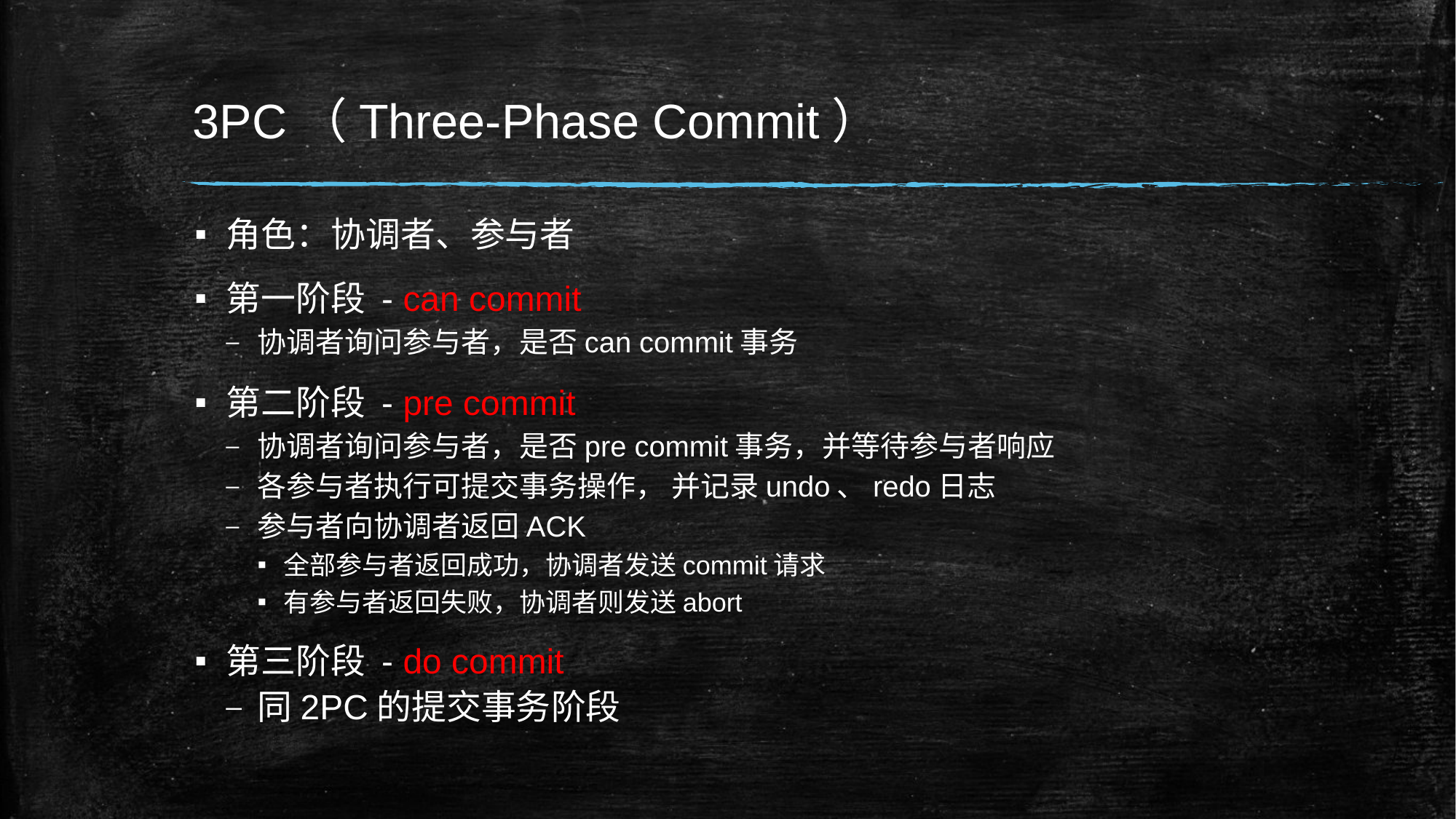

# 3PC（Three-Phase Commit）
角色：协调者、参与者
第一阶段 - can commit
协调者询问参与者，是否can commit事务
第二阶段 - pre commit
协调者询问参与者，是否pre commit事务，并等待参与者响应
各参与者执行可提交事务操作， 并记录undo、redo日志
参与者向协调者返回ACK
全部参与者返回成功，协调者发送commit请求
有参与者返回失败，协调者则发送abort
第三阶段 - do commit
同2PC的提交事务阶段